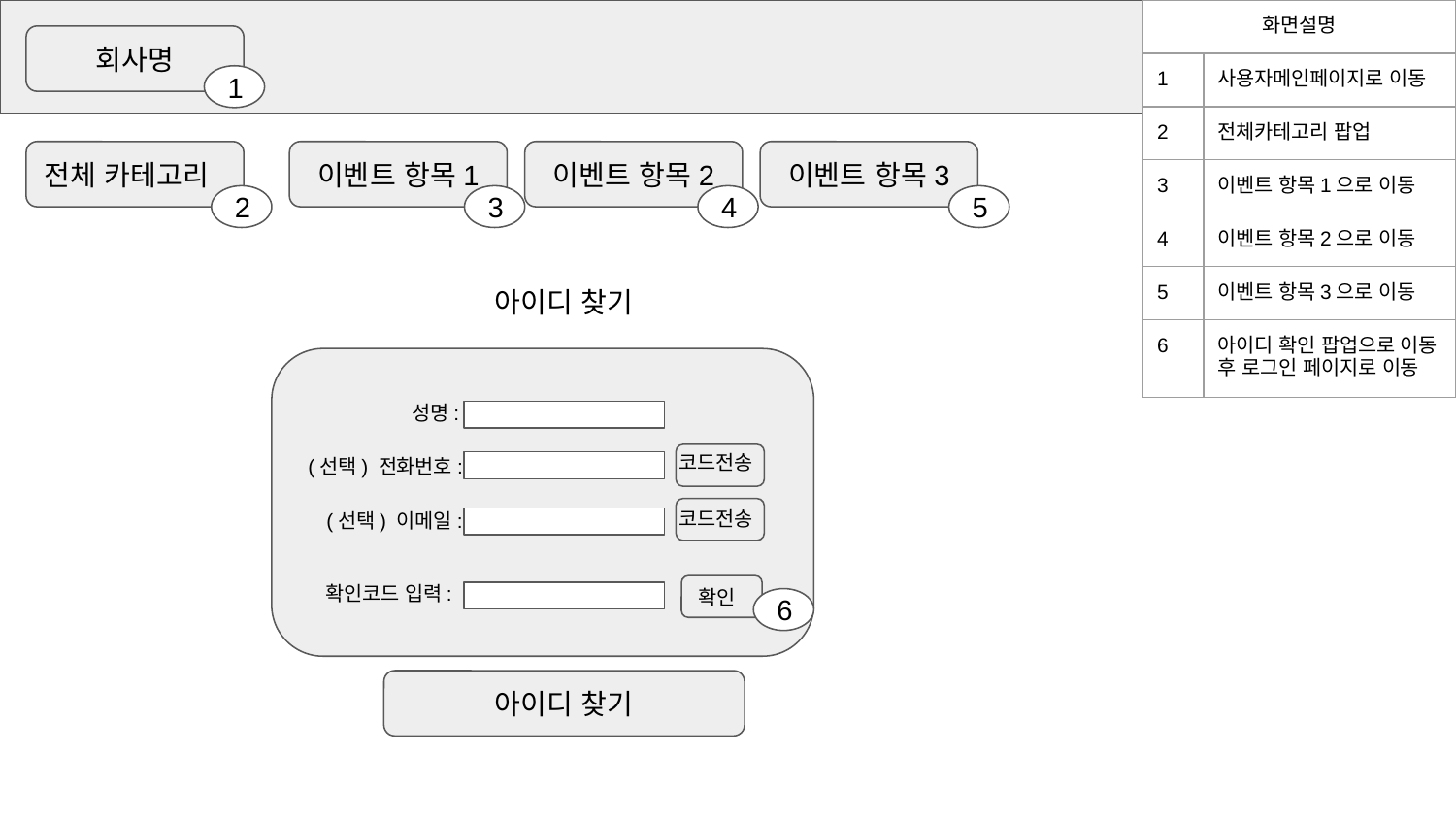

| 화면설명 |  |
| --- | --- |
| 1 | 사용자메인페이지로 이동 |
| 2 | 전체카테고리 팝업 |
| 3 | 이벤트 항목1으로 이동 |
| 4 | 이벤트 항목2으로 이동 |
| 5 | 이벤트 항목3으로 이동 |
| 6 | 아이디 확인 팝업으로 이동 후 로그인 페이지로 이동 |
회사명
1
전체 카테고리
이벤트 항목1
이벤트 항목2
이벤트 항목3
4
2
3
5
아이디 찾기

       성명:

코드전송

(선택) 전화번호:

코드전송

 (선택) 이메일:

   확인코드 입력:
확인

6
아이디 찾기